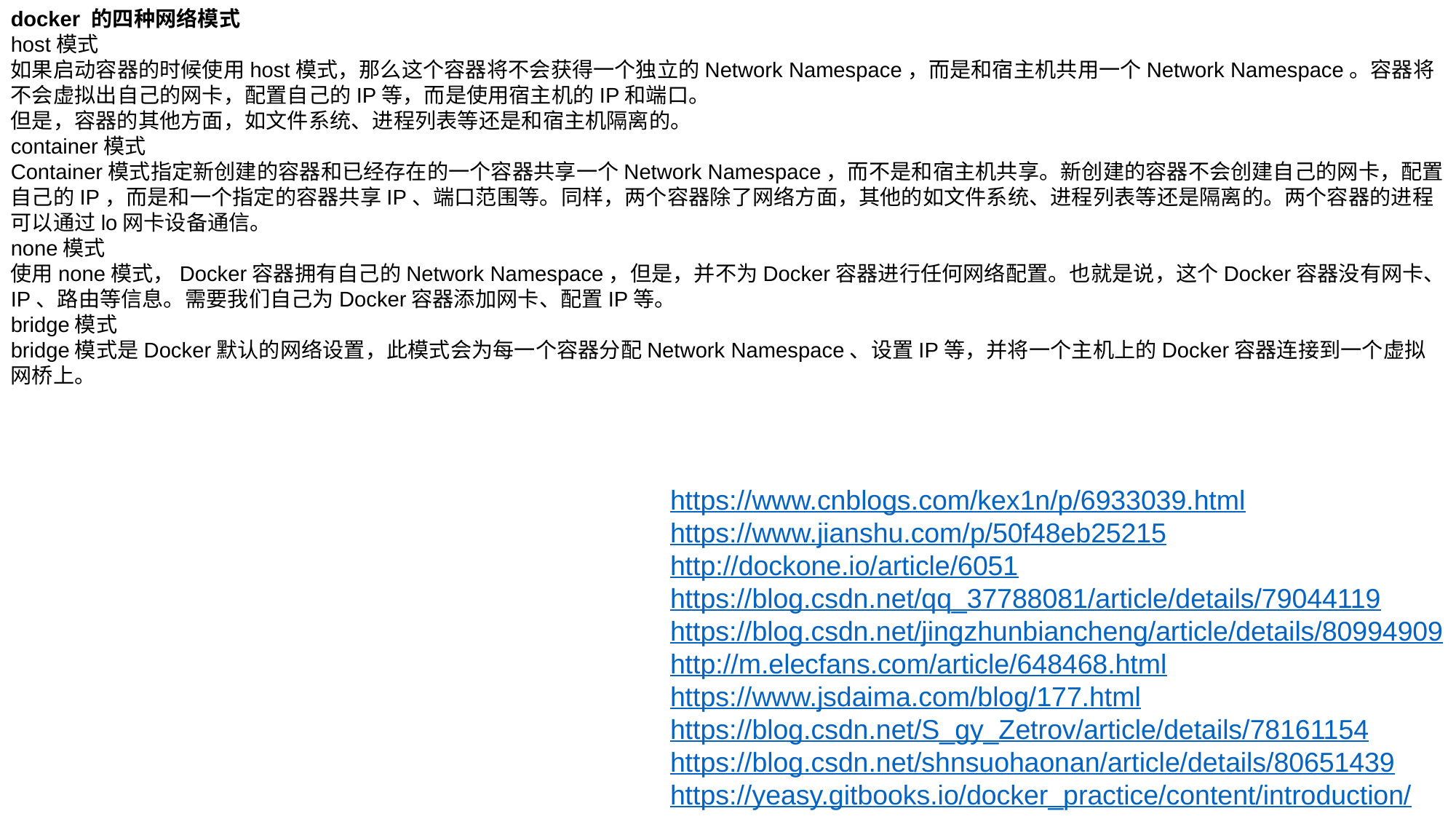

docker 的四种网络模式
host模式
如果启动容器的时候使用host模式，那么这个容器将不会获得一个独立的Network Namespace，而是和宿主机共用一个Network Namespace。容器将不会虚拟出自己的网卡，配置自己的IP等，而是使用宿主机的IP和端口。
但是，容器的其他方面，如文件系统、进程列表等还是和宿主机隔离的。
container模式
Container模式指定新创建的容器和已经存在的一个容器共享一个Network Namespace，而不是和宿主机共享。新创建的容器不会创建自己的网卡，配置自己的IP，而是和一个指定的容器共享IP、端口范围等。同样，两个容器除了网络方面，其他的如文件系统、进程列表等还是隔离的。两个容器的进程可以通过lo网卡设备通信。
none模式
使用none模式，Docker容器拥有自己的Network Namespace，但是，并不为Docker容器进行任何网络配置。也就是说，这个Docker容器没有网卡、IP、路由等信息。需要我们自己为Docker容器添加网卡、配置IP等。
bridge模式
bridge模式是Docker默认的网络设置，此模式会为每一个容器分配Network Namespace、设置IP等，并将一个主机上的Docker容器连接到一个虚拟网桥上。
https://www.cnblogs.com/kex1n/p/6933039.html
https://www.jianshu.com/p/50f48eb25215
http://dockone.io/article/6051
https://blog.csdn.net/qq_37788081/article/details/79044119
https://blog.csdn.net/jingzhunbiancheng/article/details/80994909
http://m.elecfans.com/article/648468.html
https://www.jsdaima.com/blog/177.html
https://blog.csdn.net/S_gy_Zetrov/article/details/78161154
https://blog.csdn.net/shnsuohaonan/article/details/80651439
https://yeasy.gitbooks.io/docker_practice/content/introduction/